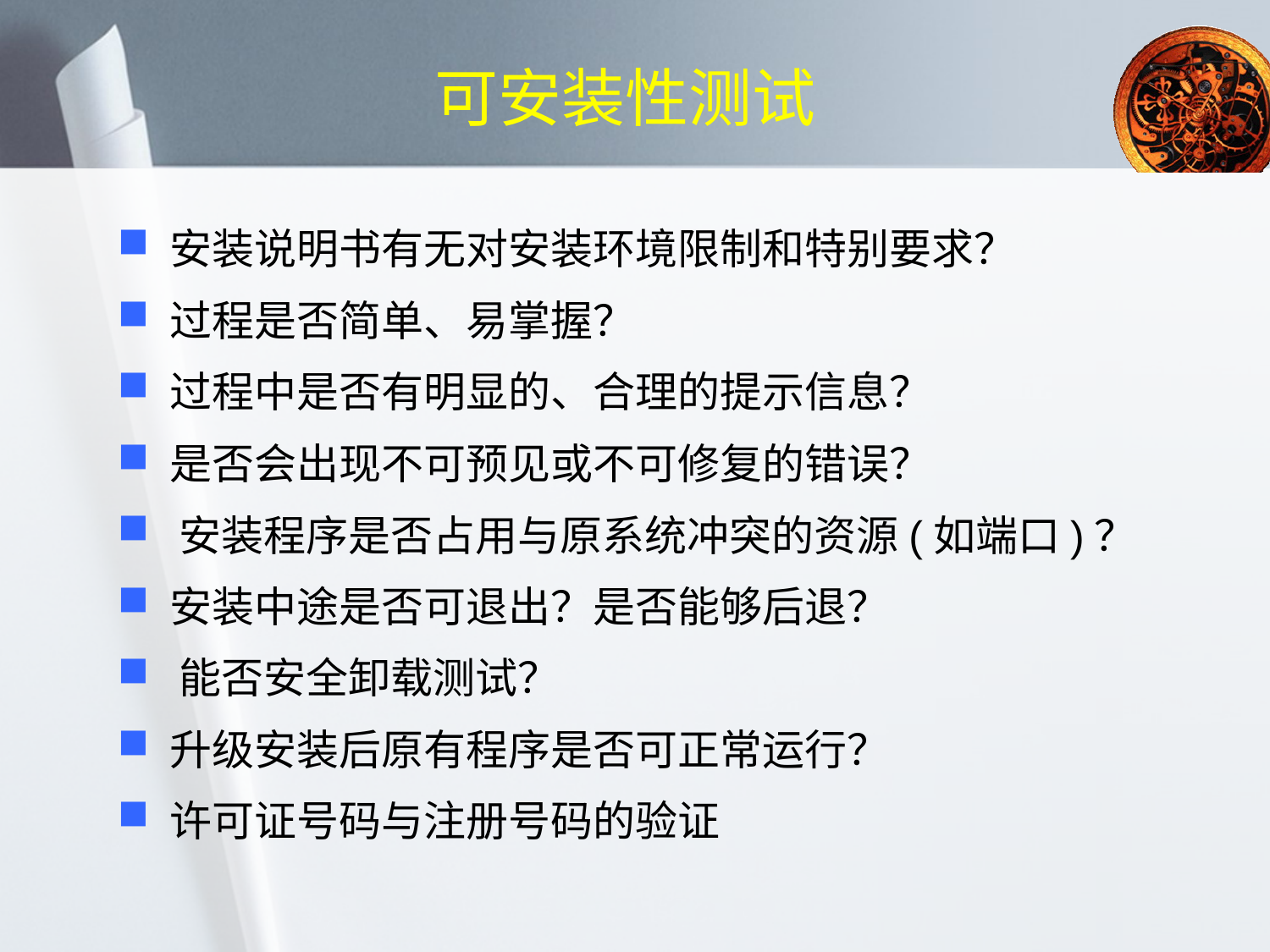

# 可安装性测试
 安装说明书有无对安装环境限制和特别要求？
 过程是否简单、易掌握？
 过程中是否有明显的、合理的提示信息？
 是否会出现不可预见或不可修复的错误？
  安装程序是否占用与原系统冲突的资源(如端口)？
 安装中途是否可退出？是否能够后退？
  能否安全卸载测试？
 升级安装后原有程序是否可正常运行？
 许可证号码与注册号码的验证